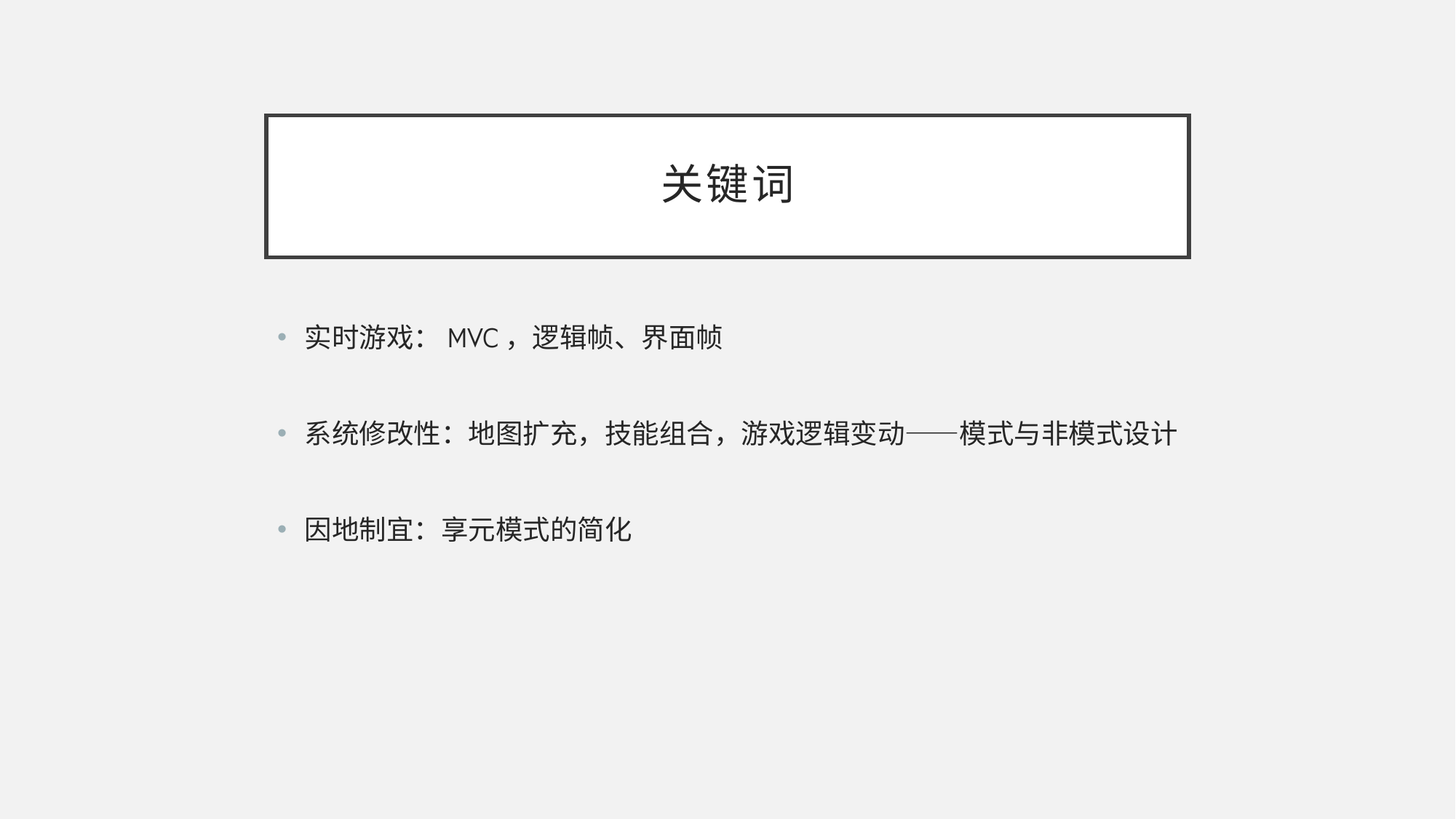

# 关键词
实时游戏：MVC，逻辑帧、界面帧

系统修改性：地图扩充，技能组合，游戏逻辑变动——模式与非模式设计

因地制宜：享元模式的简化